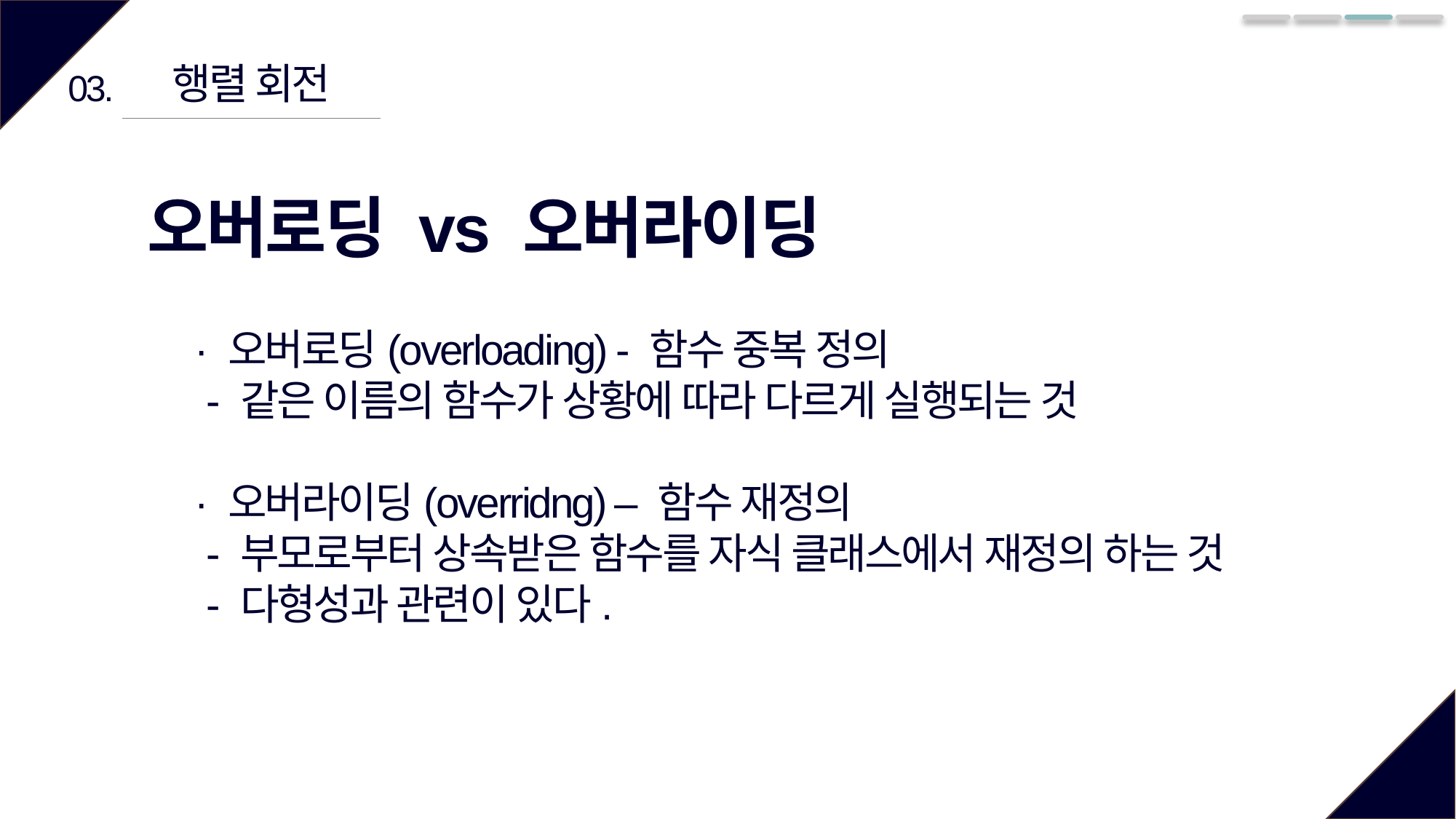

행렬 회전
03.
오버로딩 vs 오버라이딩
· 오버로딩(overloading) - 함수 중복 정의
 - 같은 이름의 함수가 상황에 따라 다르게 실행되는 것

· 오버라이딩(overridng) – 함수 재정의
 - 부모로부터 상속받은 함수를 자식 클래스에서 재정의 하는 것
 - 다형성과 관련이 있다.